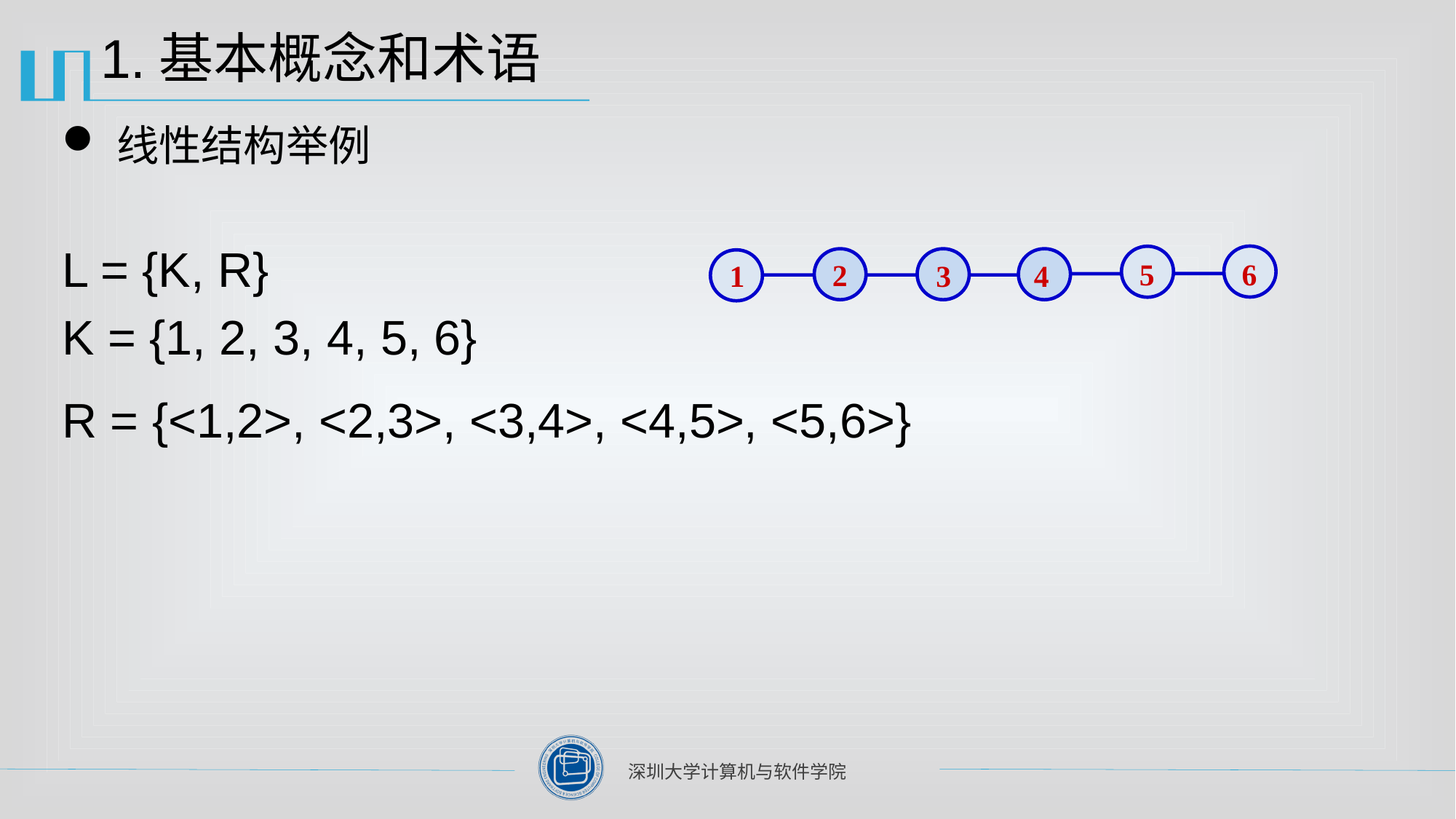

# 1.基本概念和术语
线性结构举例

L = {K, R}
K = {1, 2, 3, 4, 5, 6}
R = {<1,2>, <2,3>, <3,4>, <4,5>, <5,6>}

6
5
2
3
1
4

11